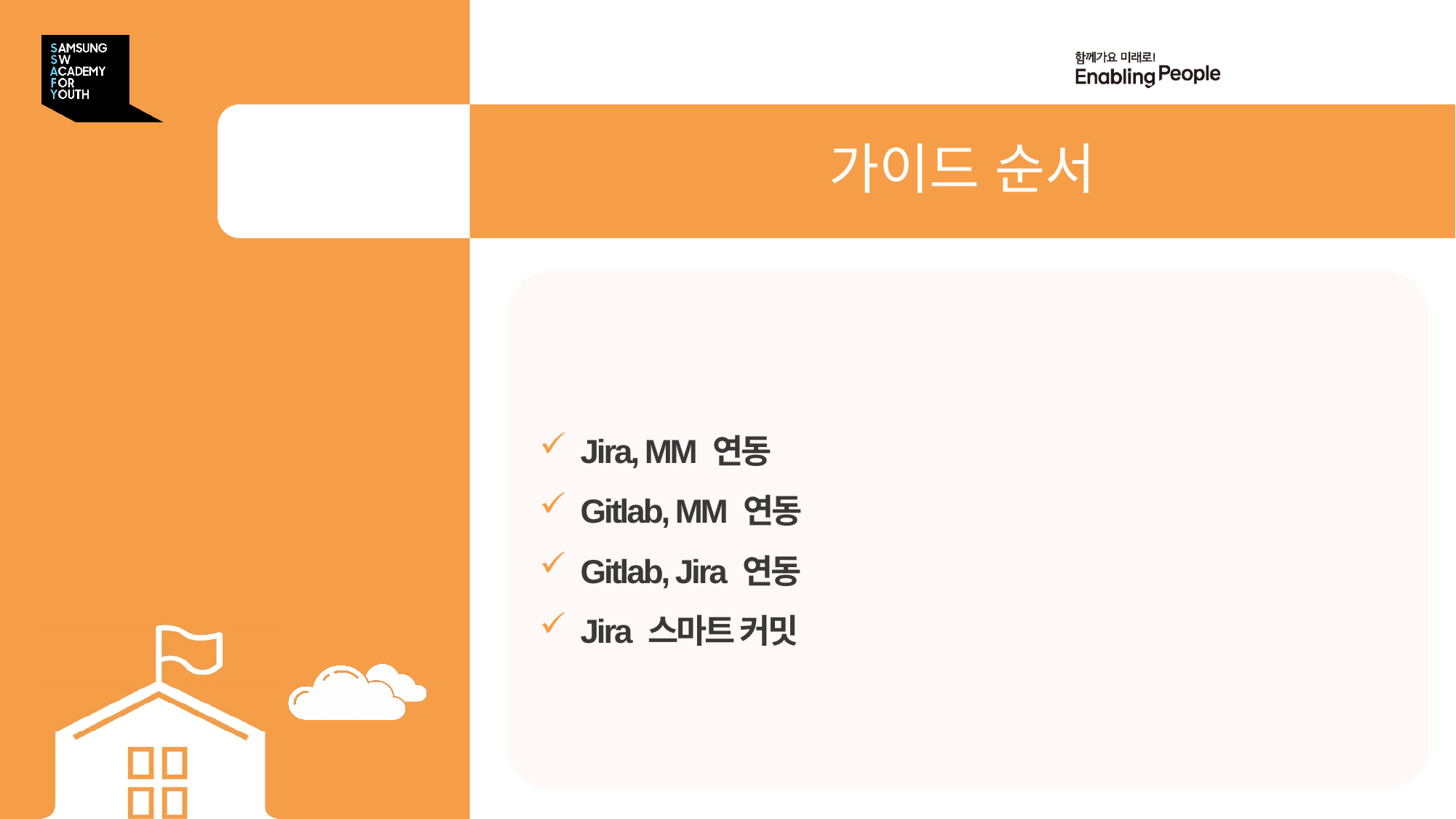

가이드 순서

Jira, MM 연동
Gitlab, MM 연동
Gitlab, Jira 연동
Jira 스마트 커밋